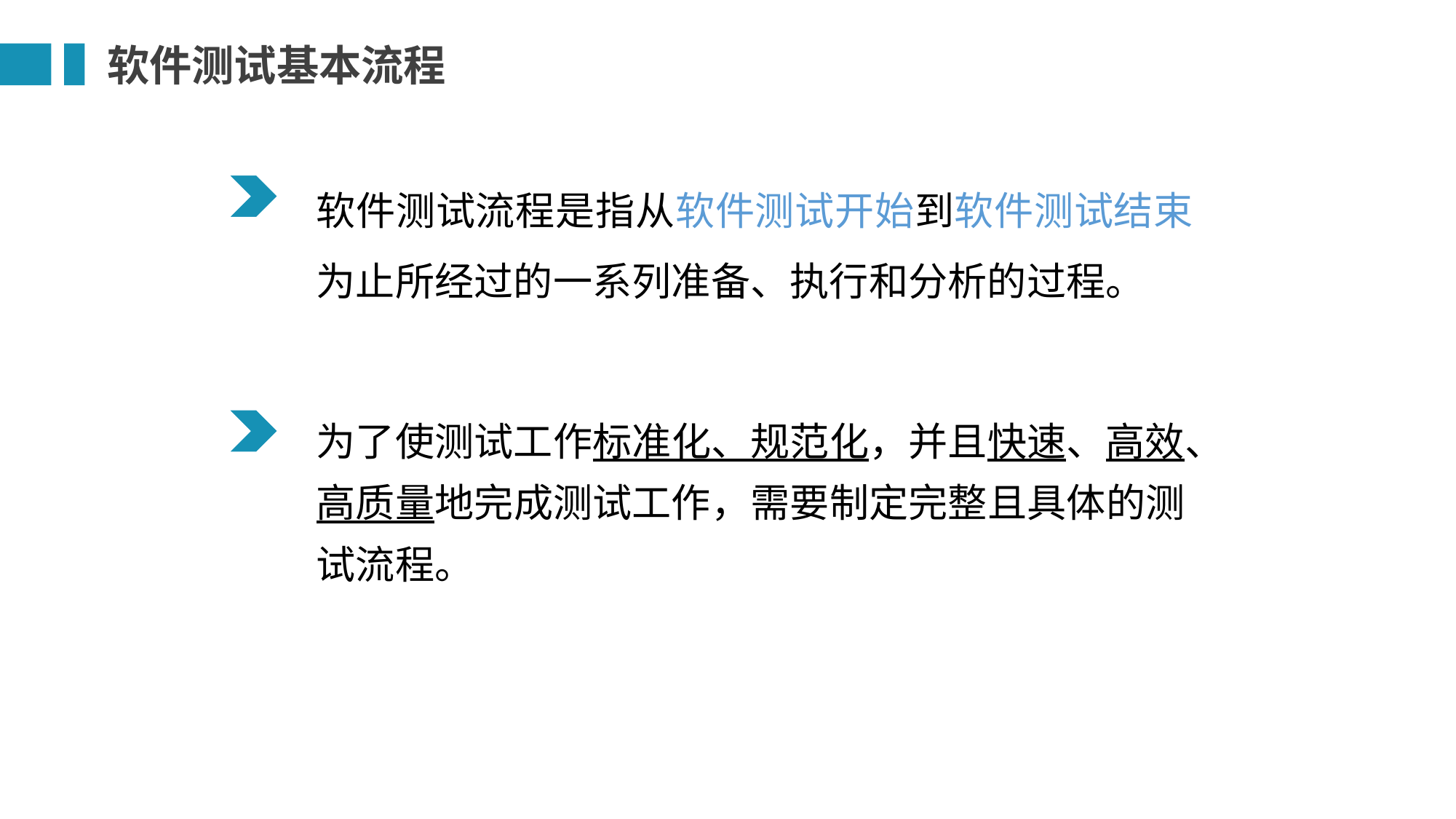

软件测试基本流程

软件测试流程是指从软件测试开始到软件测试结束为止所经过的一系列准备、执行和分析的过程。

为了使测试工作标准化、规范化，并且快速、高效、高质量地完成测试工作，需要制定完整且具体的测试流程。

34